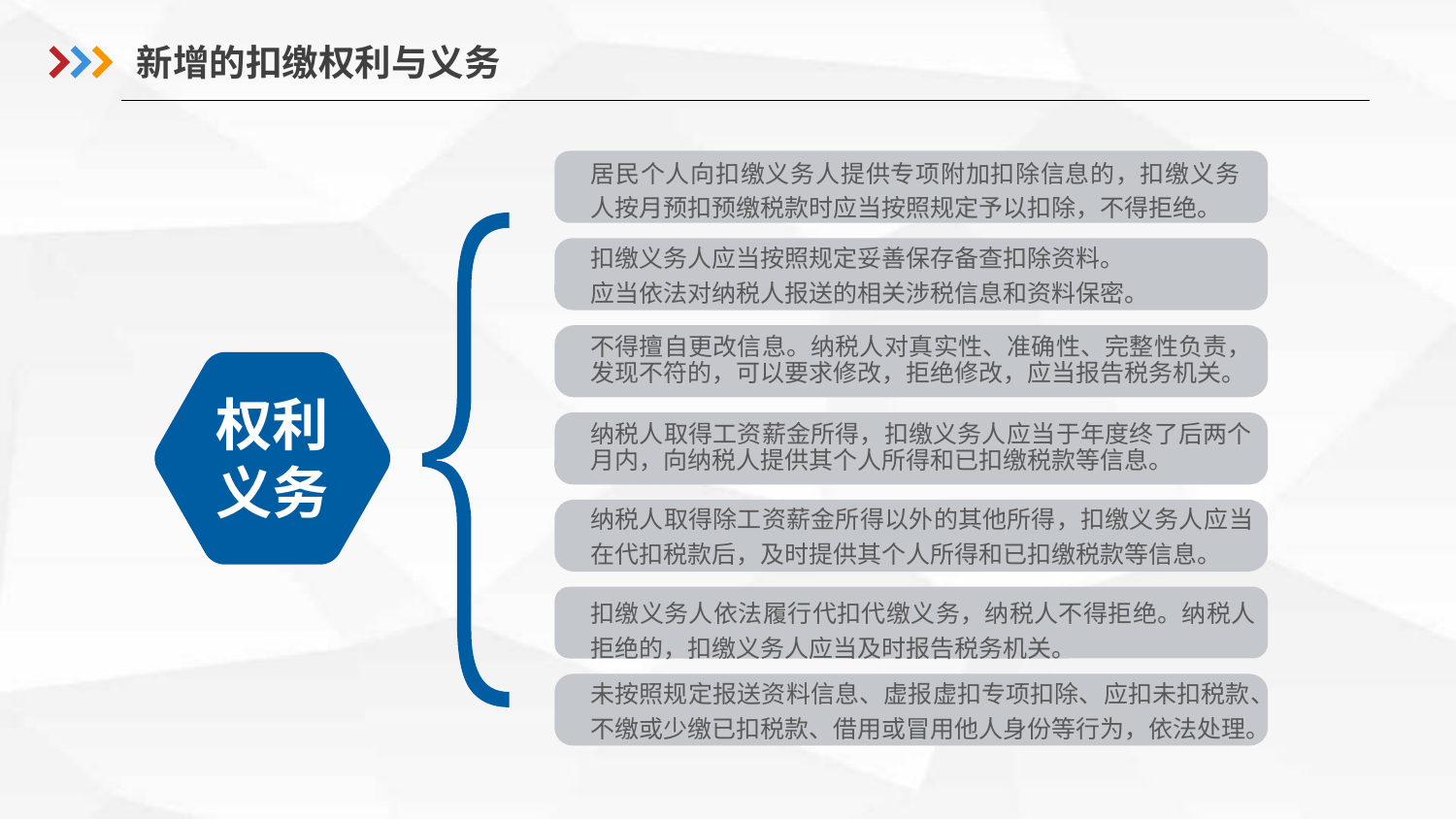

新增的扣缴权利与义务

居民个人向扣缴义务人提供专项附加扣除信息的，扣缴义务人按月预扣预缴税款时应当按照规定予以扣除，不得拒绝。

扣缴义务人应当按照规定妥善保存备查扣除资料。
应当依法对纳税人报送的相关涉税信息和资料保密。

不得擅自更改信息。纳税人对真实性、准确性、完整性负责，发现不符的，可以要求修改，拒绝修改，应当报告税务机关。

权利义务

纳税人取得工资薪金所得，扣缴义务人应当于年度终了后两个月内，向纳税人提供其个人所得和已扣缴税款等信息。
纳税人取得除工资薪金所得以外的其他所得，扣缴义务人应当在代扣税款后，及时提供其个人所得和已扣缴税款等信息。

扣缴义务人依法履行代扣代缴义务，纳税人不得拒绝。纳税人拒绝的，扣缴义务人应当及时报告税务机关。
未按照规定报送资料信息、虚报虚扣专项扣除、应扣未扣税款、不缴或少缴已扣税款、借用或冒用他人身份等行为，依法处理。